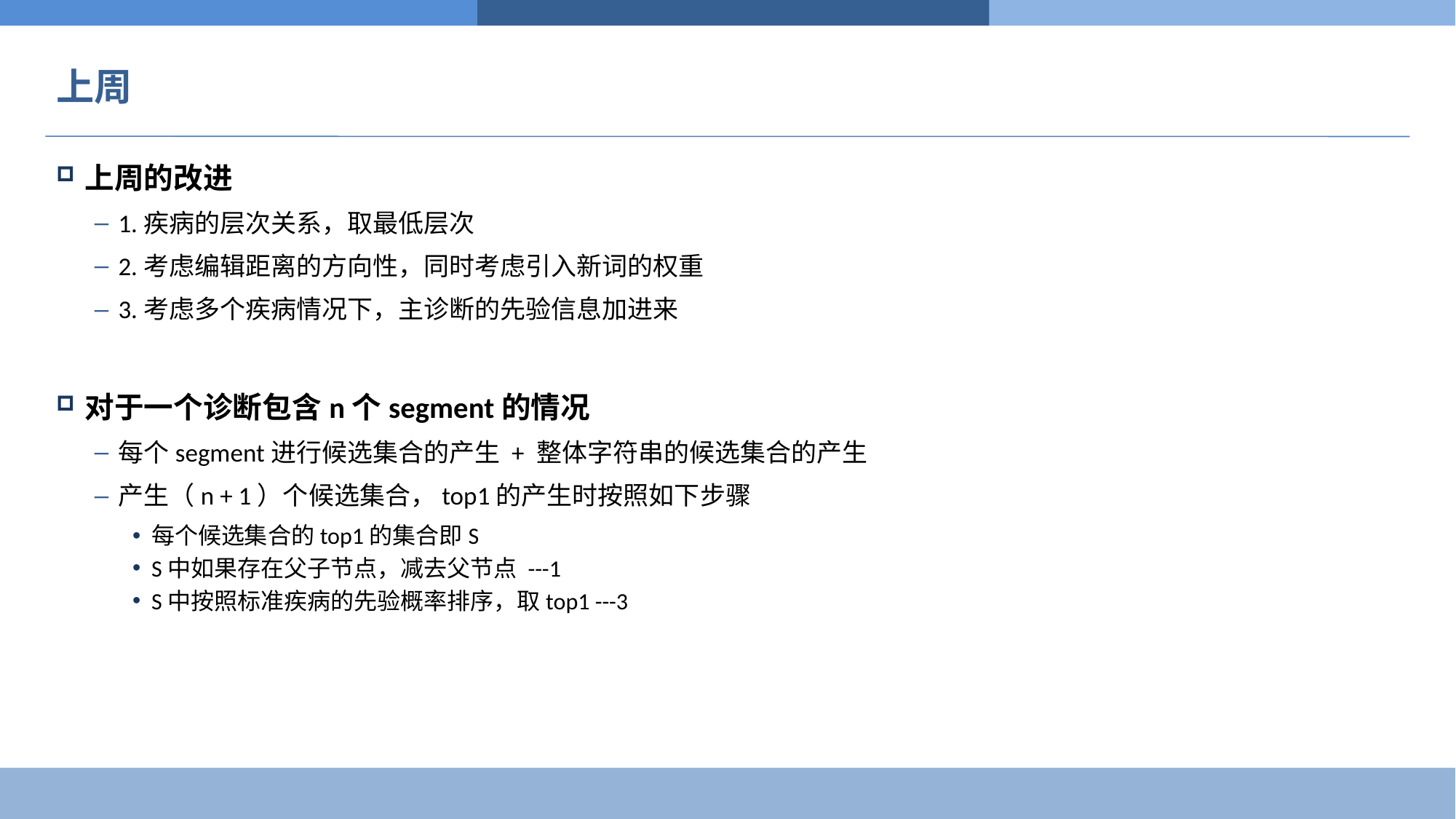

# 上周
上周的改进
1.疾病的层次关系，取最低层次
2.考虑编辑距离的方向性，同时考虑引入新词的权重
3.考虑多个疾病情况下，主诊断的先验信息加进来

对于一个诊断包含n个segment的情况
每个segment进行候选集合的产生 + 整体字符串的候选集合的产生
产生（n + 1）个候选集合，top1的产生时按照如下步骤
每个候选集合的top1的集合即S
S中如果存在父子节点，减去父节点 ---1
S中按照标准疾病的先验概率排序，取top1 ---3